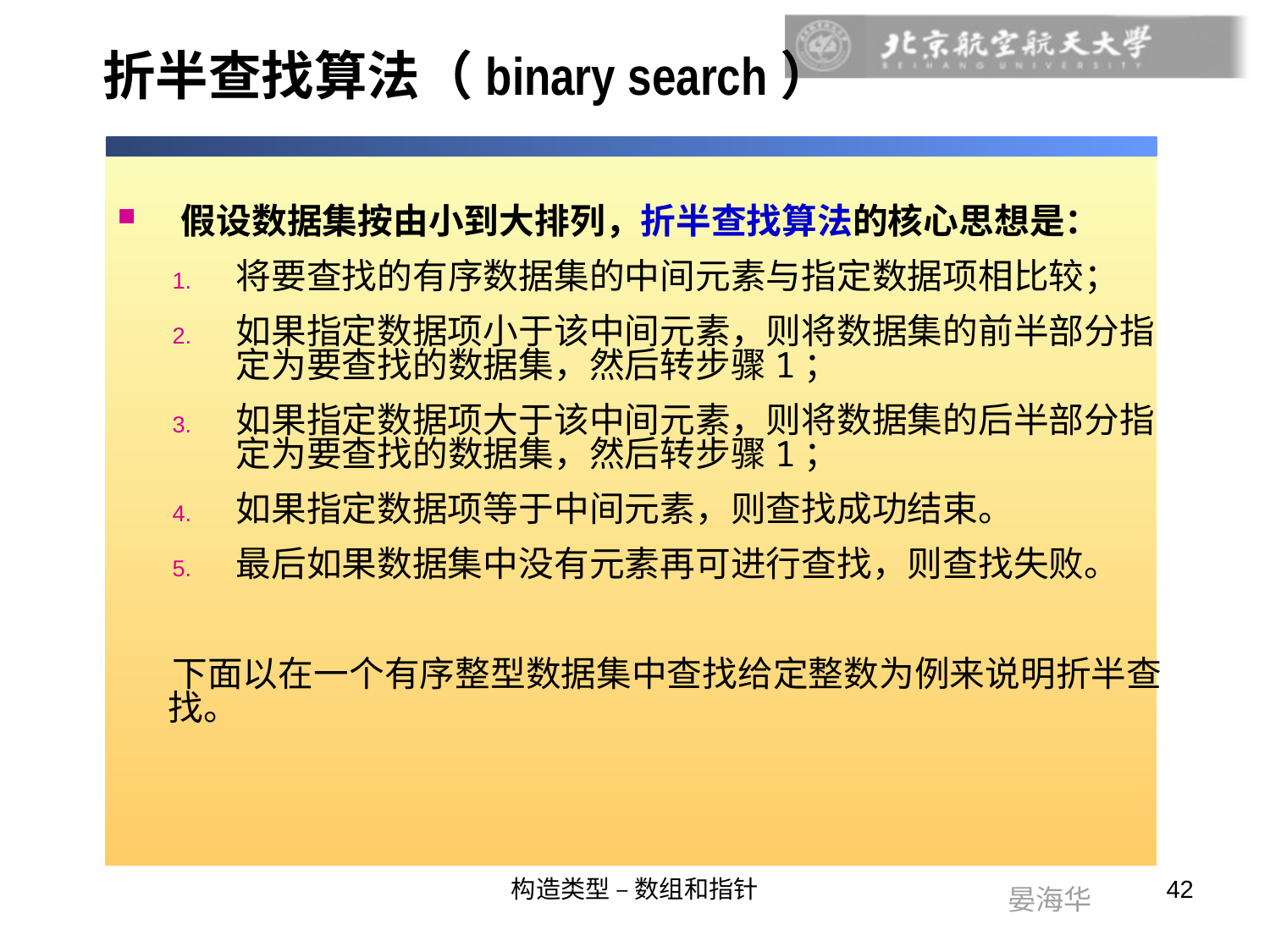

# 折半查找算法（binary search）
假设数据集按由小到大排列，折半查找算法的核心思想是：
将要查找的有序数据集的中间元素与指定数据项相比较；
如果指定数据项小于该中间元素，则将数据集的前半部分指定为要查找的数据集，然后转步骤1；
如果指定数据项大于该中间元素，则将数据集的后半部分指定为要查找的数据集，然后转步骤1；
如果指定数据项等于中间元素，则查找成功结束。
最后如果数据集中没有元素再可进行查找，则查找失败。

下面以在一个有序整型数据集中查找给定整数为例来说明折半查找。
构造类型 – 数组和指针
42